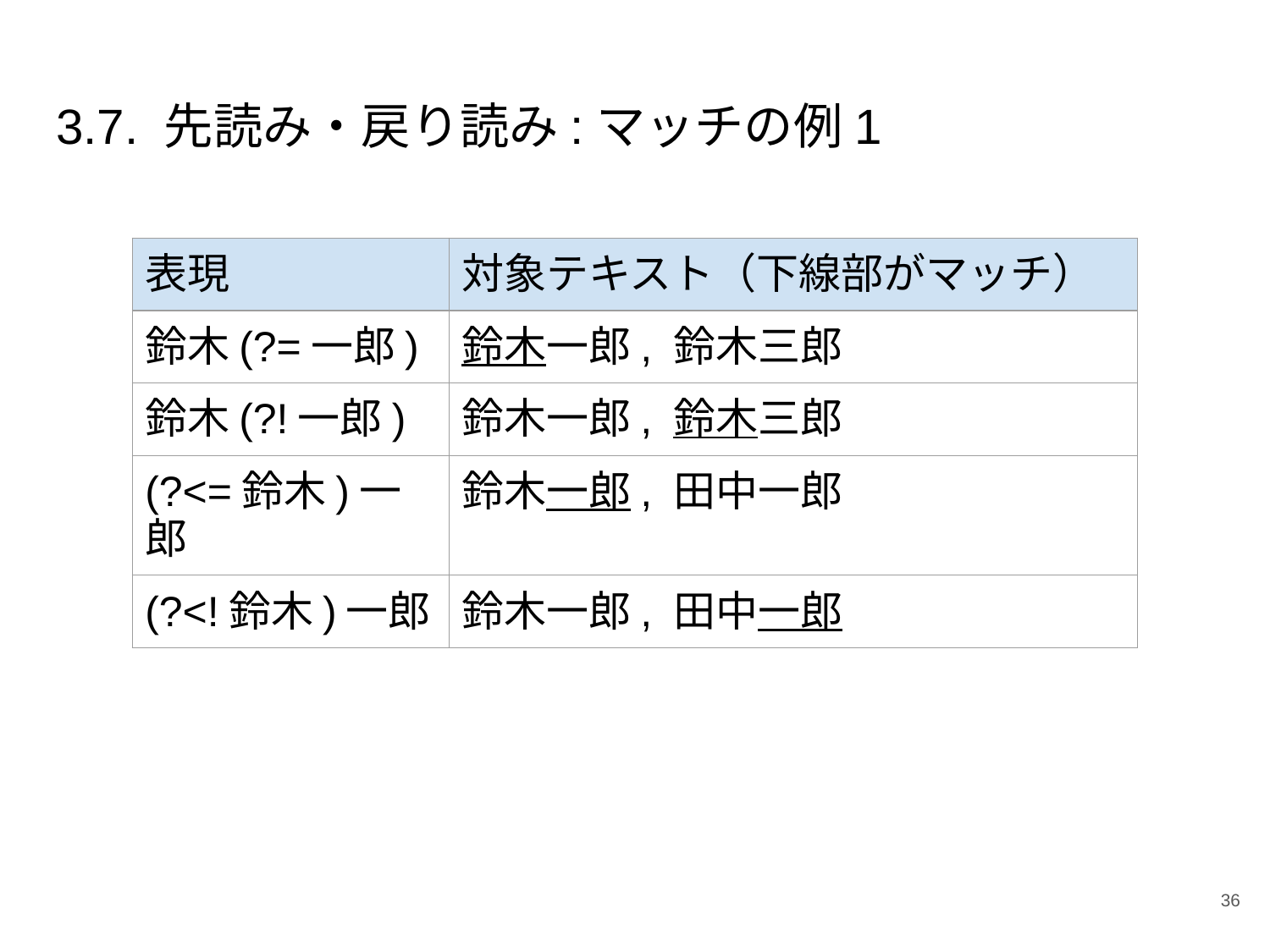

# 3.7. 先読み・戻り読み:マッチの例1
| 表現 | 対象テキスト（下線部がマッチ） |
| --- | --- |
| 鈴木(?=一郎) | 鈴木一郎, 鈴木三郎 |
| 鈴木(?!一郎) | 鈴木一郎, 鈴木三郎 |
| (?<=鈴木)一郎 | 鈴木一郎, 田中一郎 |
| (?<!鈴木)一郎 | 鈴木一郎, 田中一郎 |
36